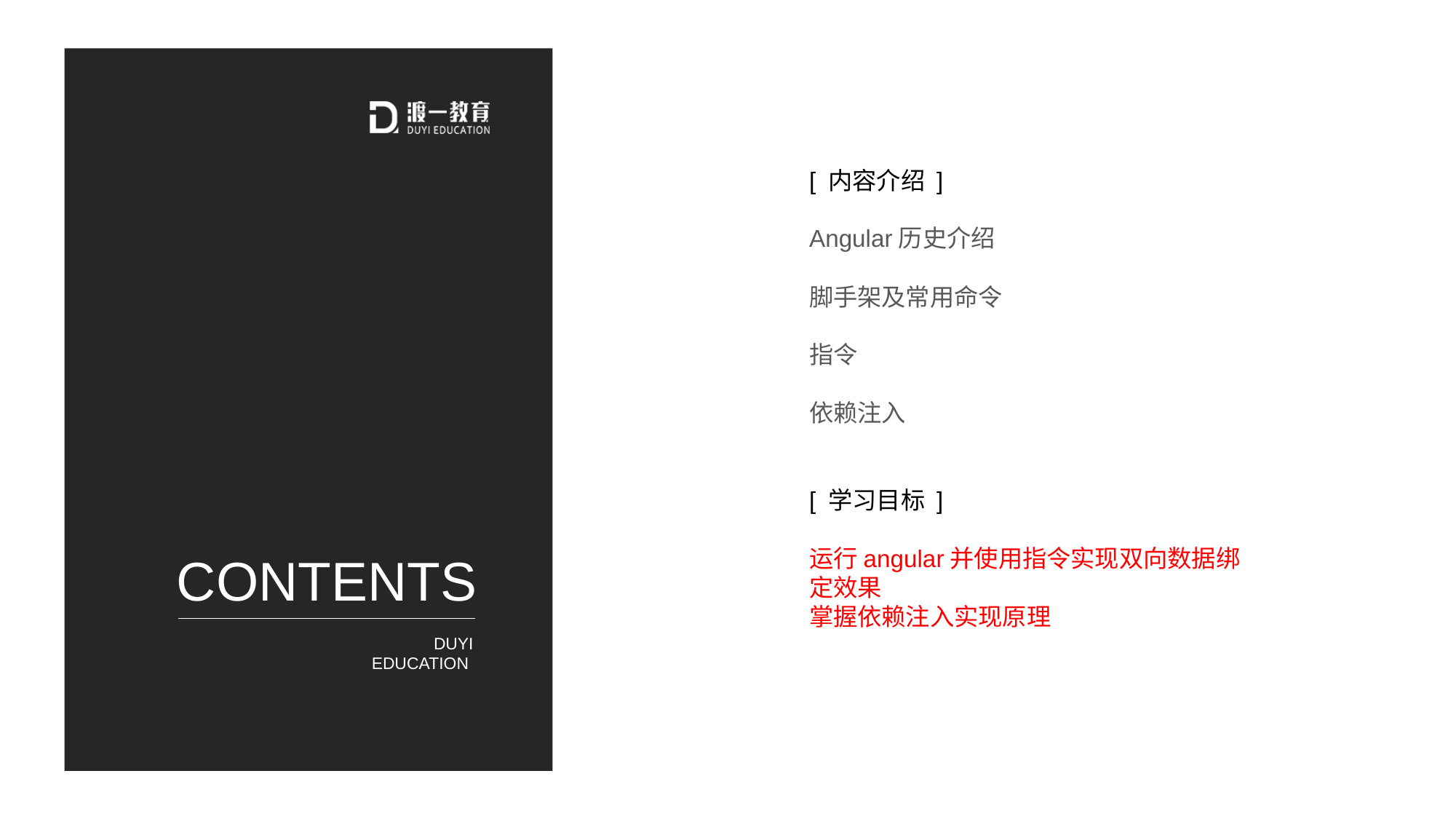

[ 内容介绍 ]
Angular历史介绍
脚手架及常用命令
指令
依赖注入

[ 学习目标 ]

运行angular并使用指令实现双向数据绑定效果
掌握依赖注入实现原理